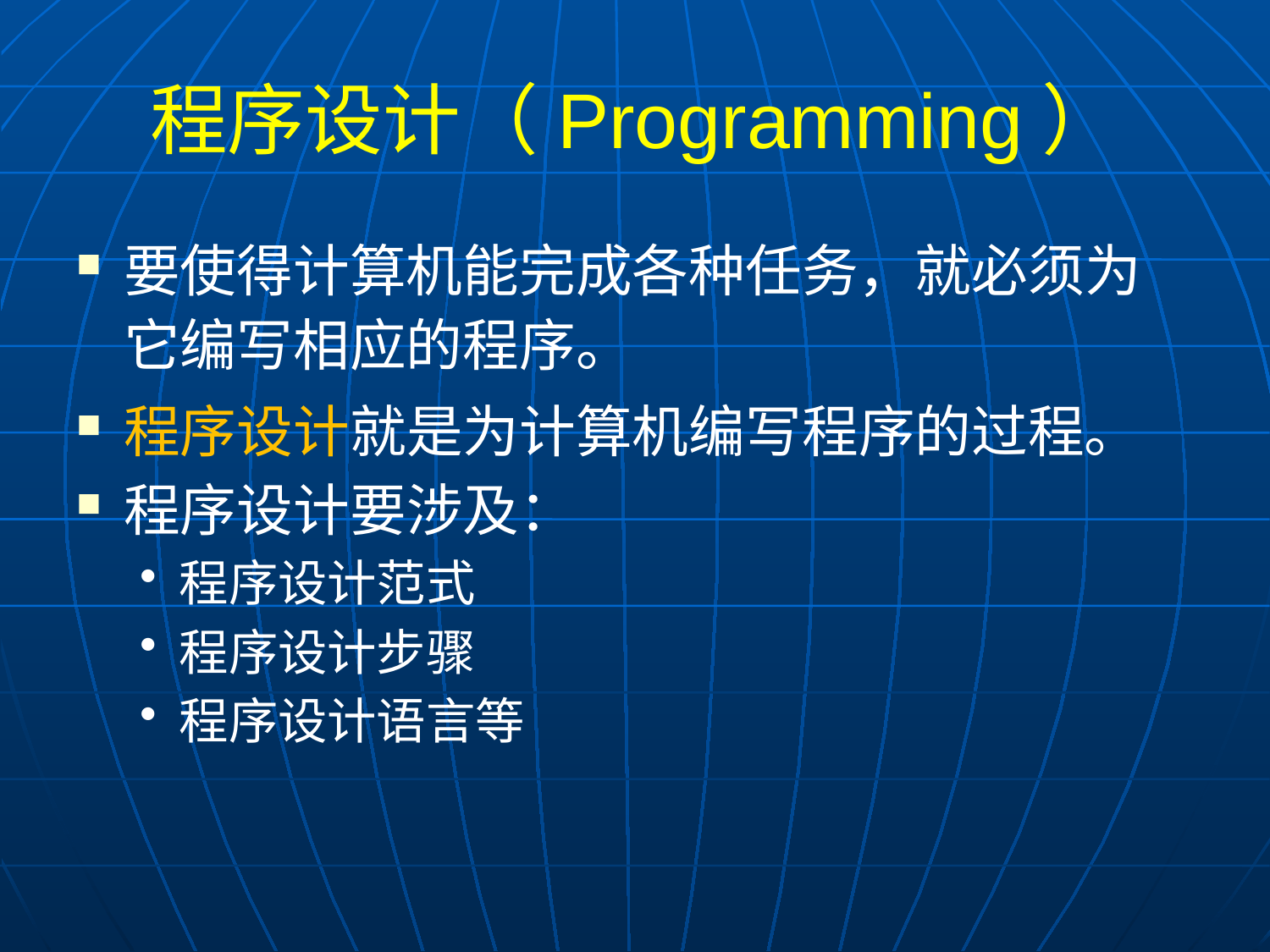

# 程序设计（Programming）
要使得计算机能完成各种任务，就必须为它编写相应的程序。
程序设计就是为计算机编写程序的过程。
程序设计要涉及：
程序设计范式
程序设计步骤
程序设计语言等